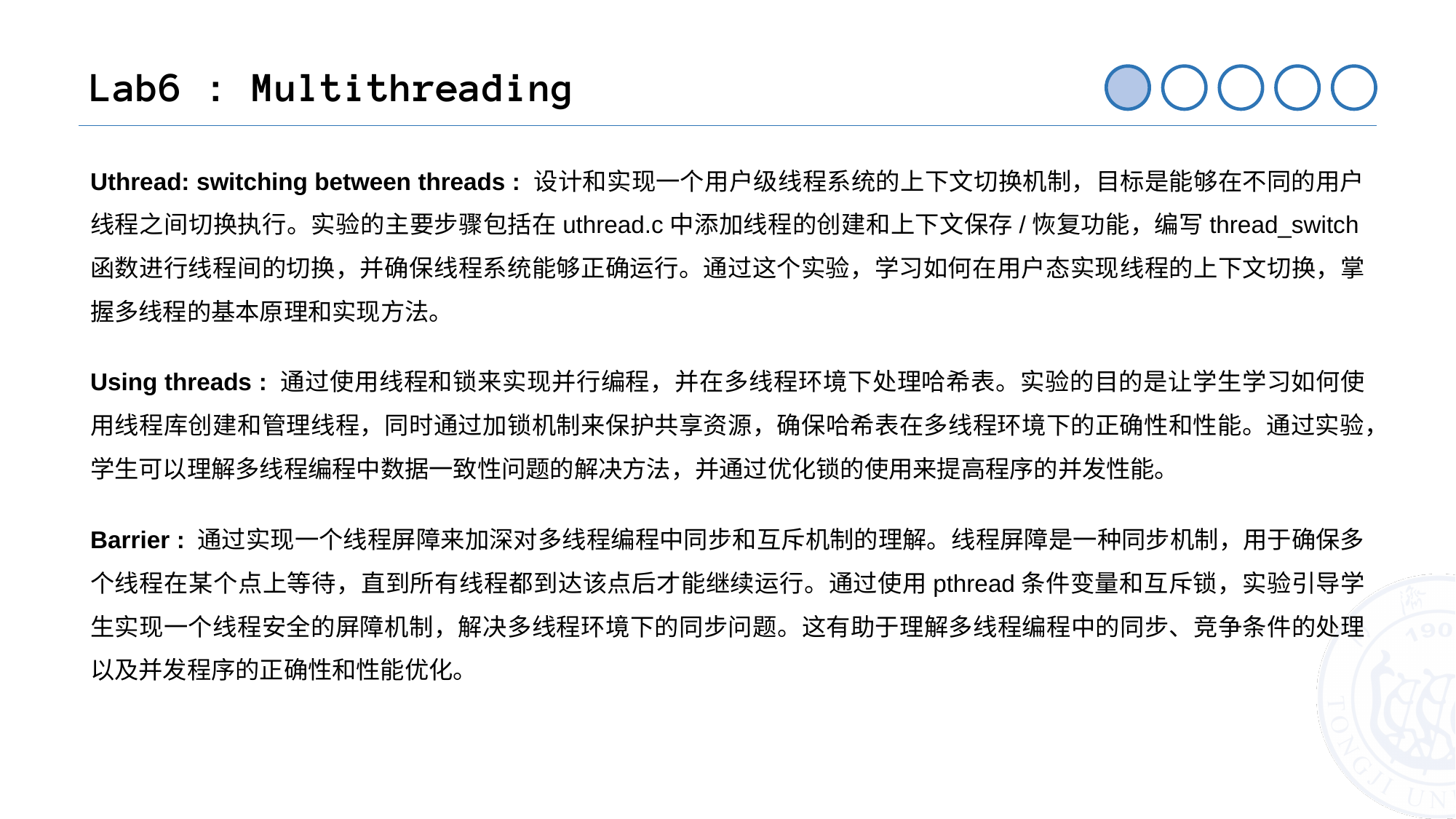

Lab6 : Multithreading

Uthread: switching between threads : 设计和实现一个用户级线程系统的上下文切换机制，目标是能够在不同的用户线程之间切换执行。实验的主要步骤包括在uthread.c中添加线程的创建和上下文保存/恢复功能，编写thread_switch函数进行线程间的切换，并确保线程系统能够正确运行。通过这个实验，学习如何在用户态实现线程的上下文切换，掌握多线程的基本原理和实现方法。
Using threads : 通过使用线程和锁来实现并行编程，并在多线程环境下处理哈希表。实验的目的是让学生学习如何使用线程库创建和管理线程，同时通过加锁机制来保护共享资源，确保哈希表在多线程环境下的正确性和性能。通过实验，学生可以理解多线程编程中数据一致性问题的解决方法，并通过优化锁的使用来提高程序的并发性能。
Barrier : 通过实现一个线程屏障来加深对多线程编程中同步和互斥机制的理解。线程屏障是一种同步机制，用于确保多个线程在某个点上等待，直到所有线程都到达该点后才能继续运行。通过使用pthread条件变量和互斥锁，实验引导学生实现一个线程安全的屏障机制，解决多线程环境下的同步问题。这有助于理解多线程编程中的同步、竞争条件的处理以及并发程序的正确性和性能优化。